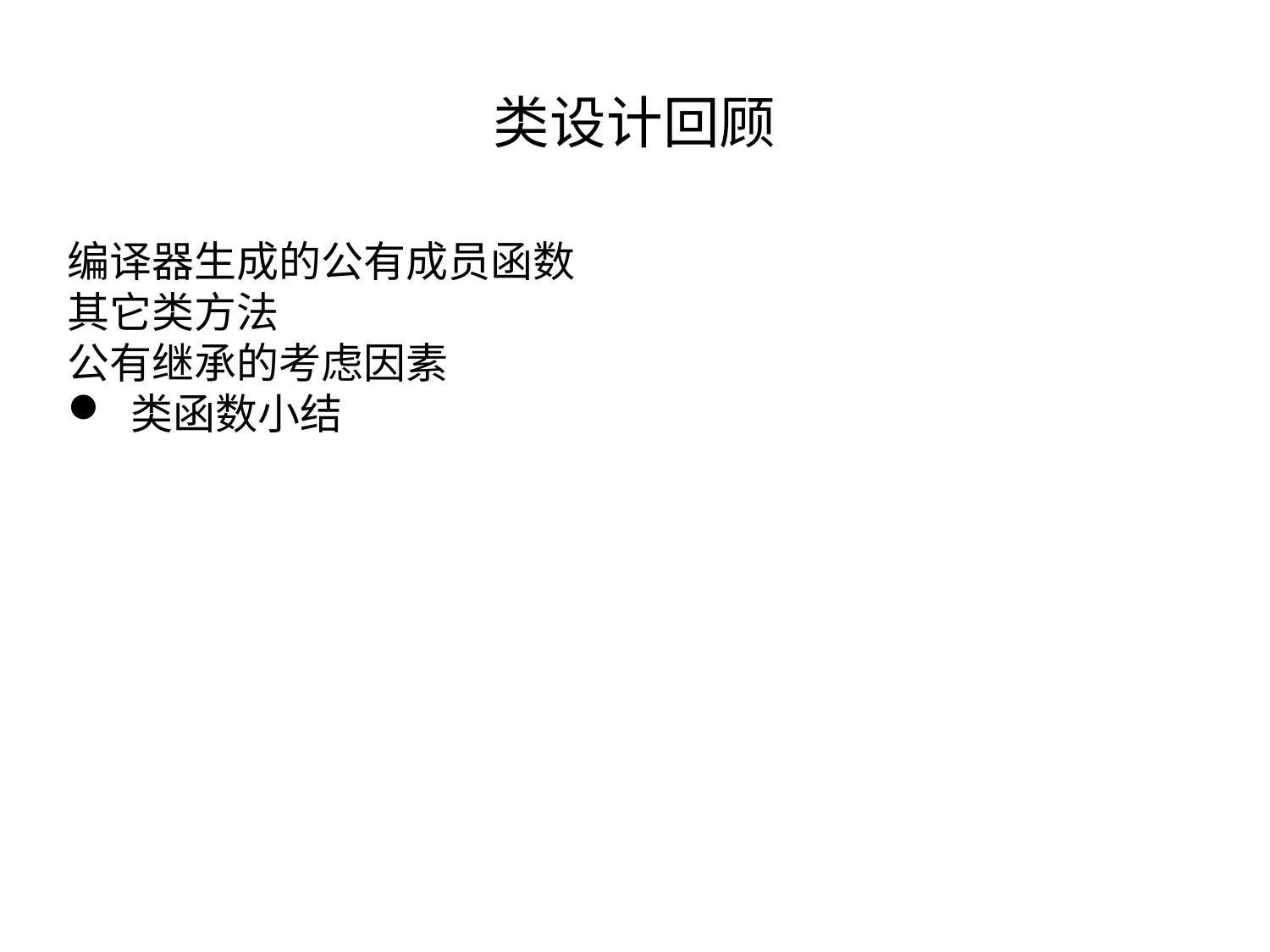

类设计回顾
编译器生成的公有成员函数
其它类方法
公有继承的考虑因素
类函数小结